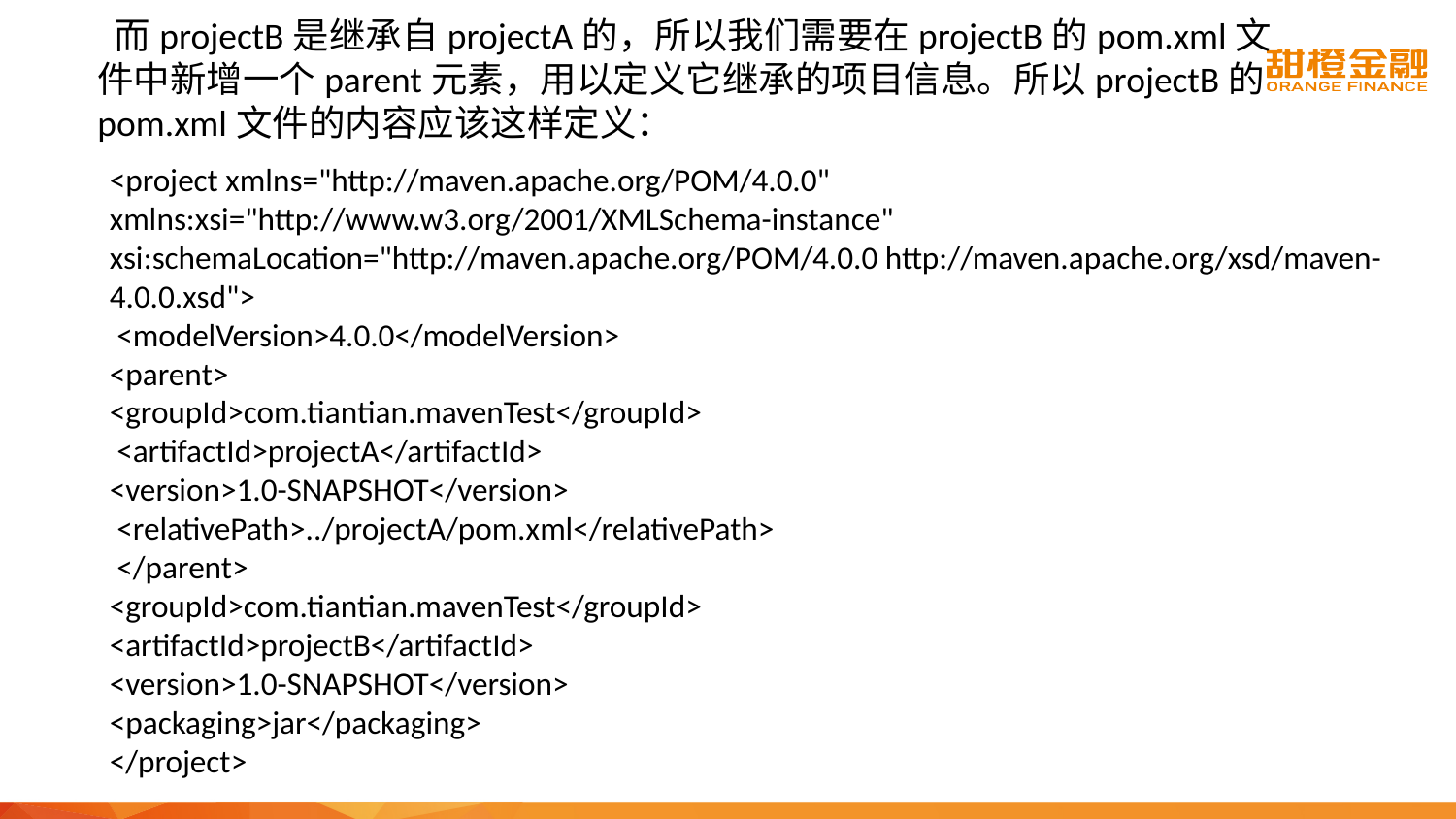

而projectB是继承自projectA的，所以我们需要在projectB的pom.xml文件中新增一个parent元素，用以定义它继承的项目信息。所以projectB的pom.xml文件的内容应该这样定义：
<project xmlns="http://maven.apache.org/POM/4.0.0" xmlns:xsi="http://www.w3.org/2001/XMLSchema-instance"  xsi:schemaLocation="http://maven.apache.org/POM/4.0.0 http://maven.apache.org/xsd/maven-4.0.0.xsd">
 <modelVersion>4.0.0</modelVersion>
<parent>
<groupId>com.tiantian.mavenTest</groupId>
 <artifactId>projectA</artifactId>
<version>1.0-SNAPSHOT</version>
 <relativePath>../projectA/pom.xml</relativePath>
 </parent>
<groupId>com.tiantian.mavenTest</groupId>
<artifactId>projectB</artifactId>
<version>1.0-SNAPSHOT</version>
<packaging>jar</packaging>
</project>